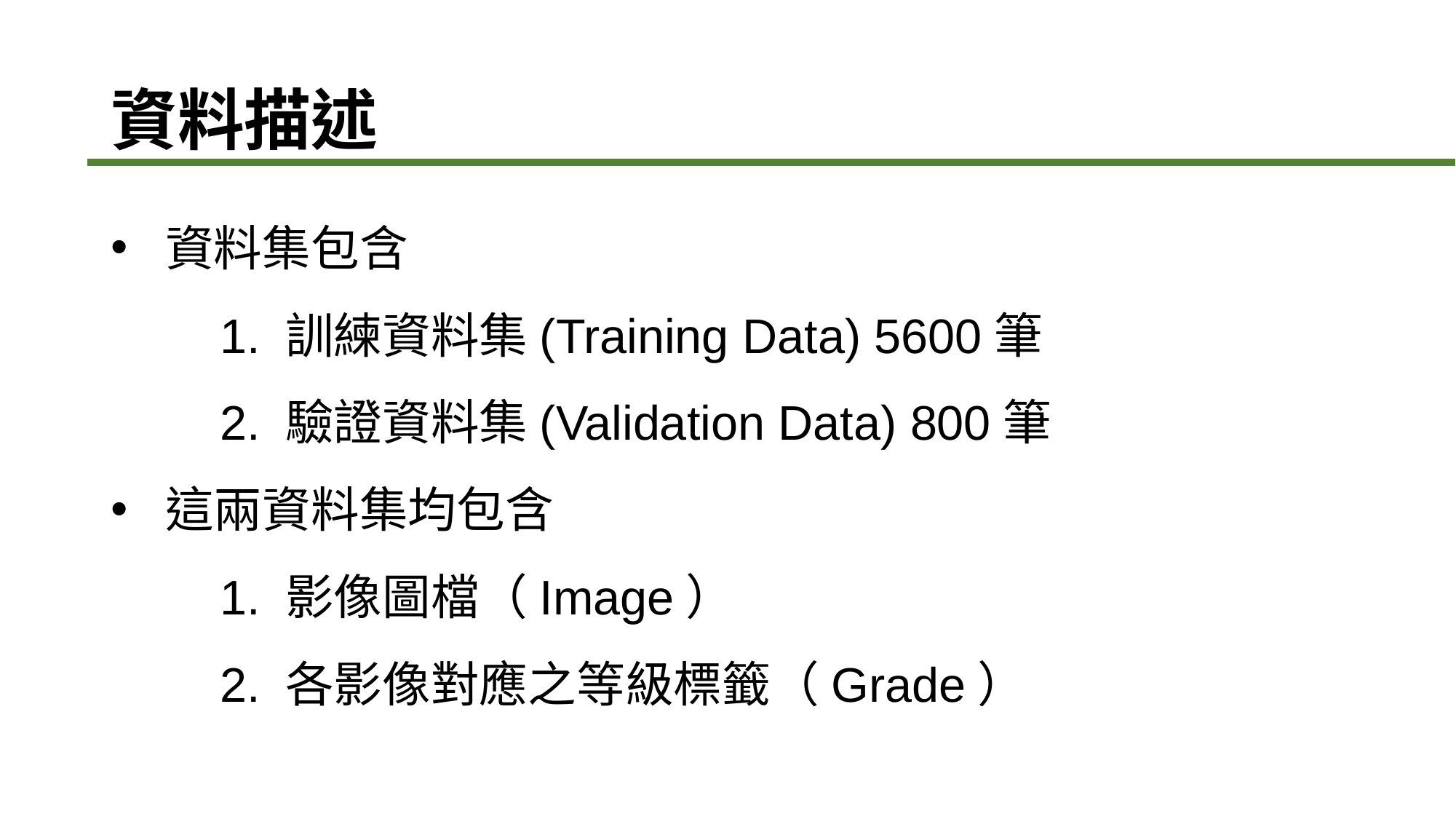

# 資料描述
資料集包含
	1. 訓練資料集(Training Data) 5600筆
	2. 驗證資料集(Validation Data) 800筆
這兩資料集均包含
	1. 影像圖檔（Image）
	2. 各影像對應之等級標籤（Grade）